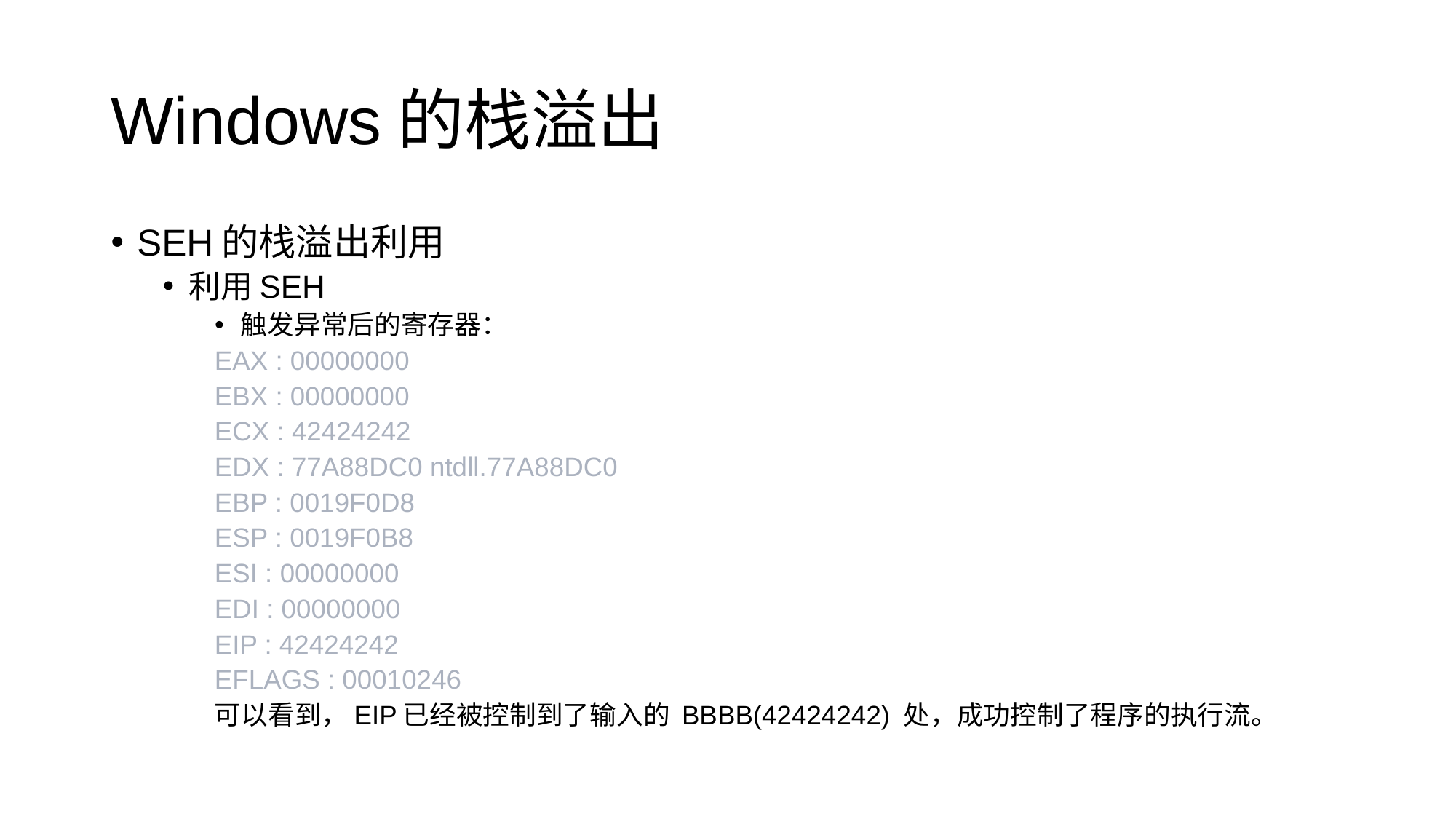

# Windows的栈溢出
SEH的栈溢出利用
利用SEH
触发异常后的寄存器：
EAX : 00000000
EBX : 00000000
ECX : 42424242
EDX : 77A88DC0 ntdll.77A88DC0
EBP : 0019F0D8
ESP : 0019F0B8
ESI : 00000000
EDI : 00000000
EIP : 42424242
EFLAGS : 00010246
可以看到，EIP已经被控制到了输入的 BBBB(42424242) 处，成功控制了程序的执行流。